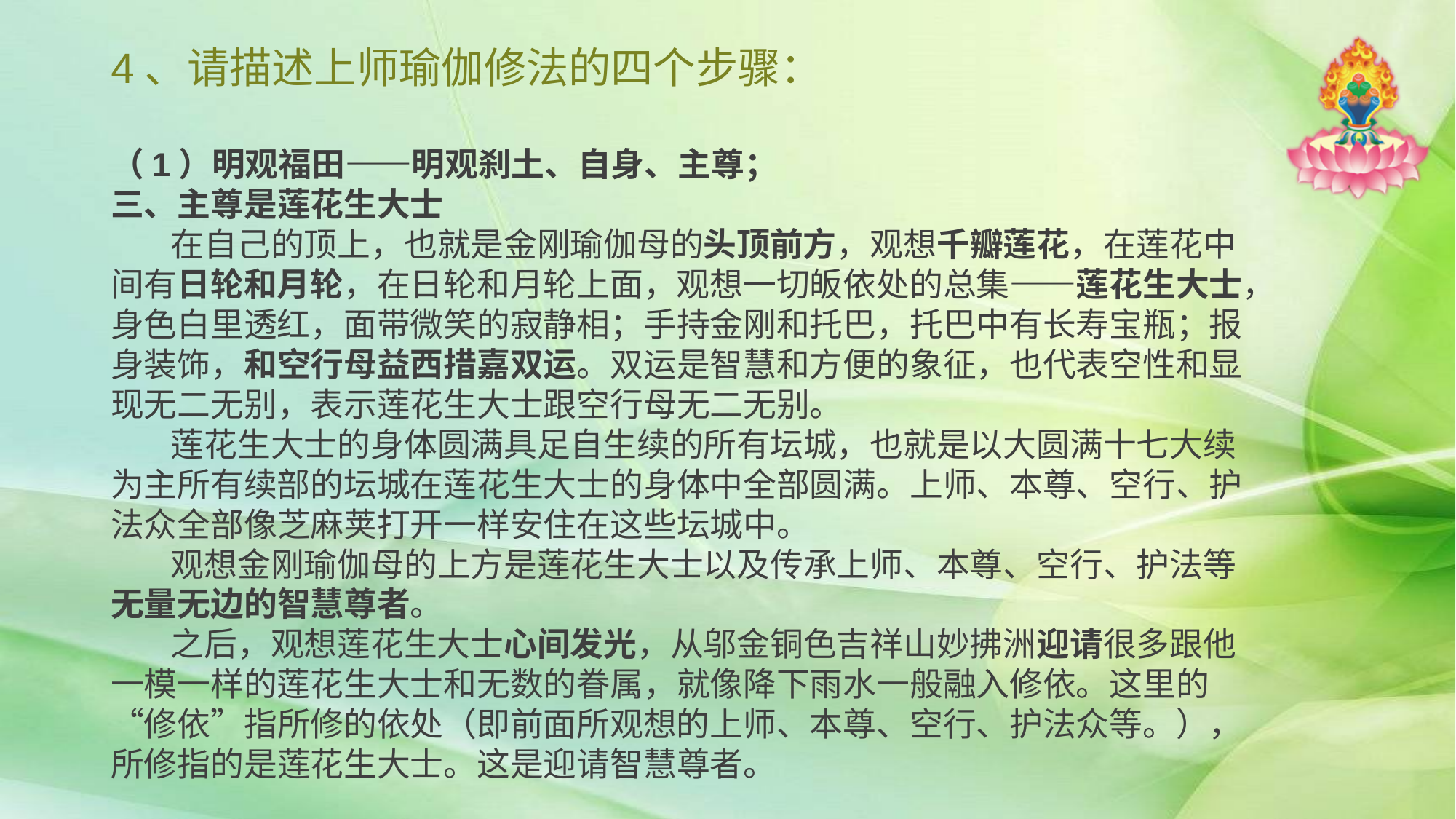

# 4、请描述上师瑜伽修法的四个步骤：
（1）明观福田——明观刹土、自身、主尊；
三、主尊是莲花生大士
       在自己的顶上，也就是金刚瑜伽母的头顶前方，观想千瓣莲花，在莲花中间有日轮和月轮，在日轮和月轮上面，观想一切皈依处的总集——莲花生大士，身色白里透红，面带微笑的寂静相；手持金刚和托巴，托巴中有长寿宝瓶；报身装饰，和空行母益西措嘉双运。双运是智慧和方便的象征，也代表空性和显现无二无别，表示莲花生大士跟空行母无二无别。
       莲花生大士的身体圆满具足自生续的所有坛城，也就是以大圆满十七大续为主所有续部的坛城在莲花生大士的身体中全部圆满。上师、本尊、空行、护法众全部像芝麻荚打开一样安住在这些坛城中。
       观想金刚瑜伽母的上方是莲花生大士以及传承上师、本尊、空行、护法等无量无边的智慧尊者。
       之后，观想莲花生大士心间发光，从邬金铜色吉祥山妙拂洲迎请很多跟他一模一样的莲花生大士和无数的眷属，就像降下雨水一般融入修依。这里的“修依”指所修的依处（即前面所观想的上师、本尊、空行、护法众等。），所修指的是莲花生大士。这是迎请智慧尊者。